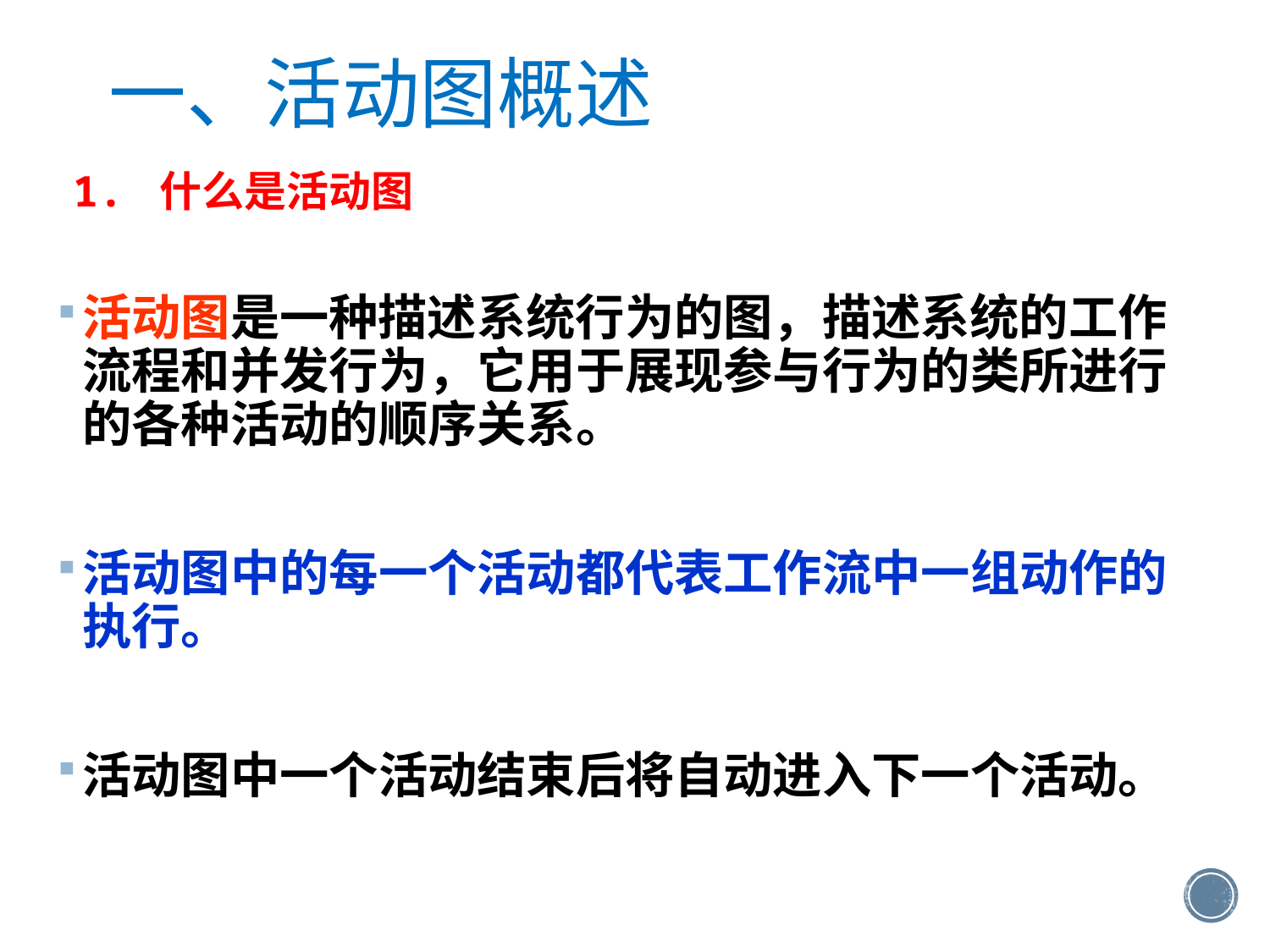

一、活动图概述
1. 什么是活动图
活动图是一种描述系统行为的图，描述系统的工作流程和并发行为，它用于展现参与行为的类所进行的各种活动的顺序关系。

活动图中的每一个活动都代表工作流中一组动作的执行。

活动图中一个活动结束后将自动进入下一个活动。